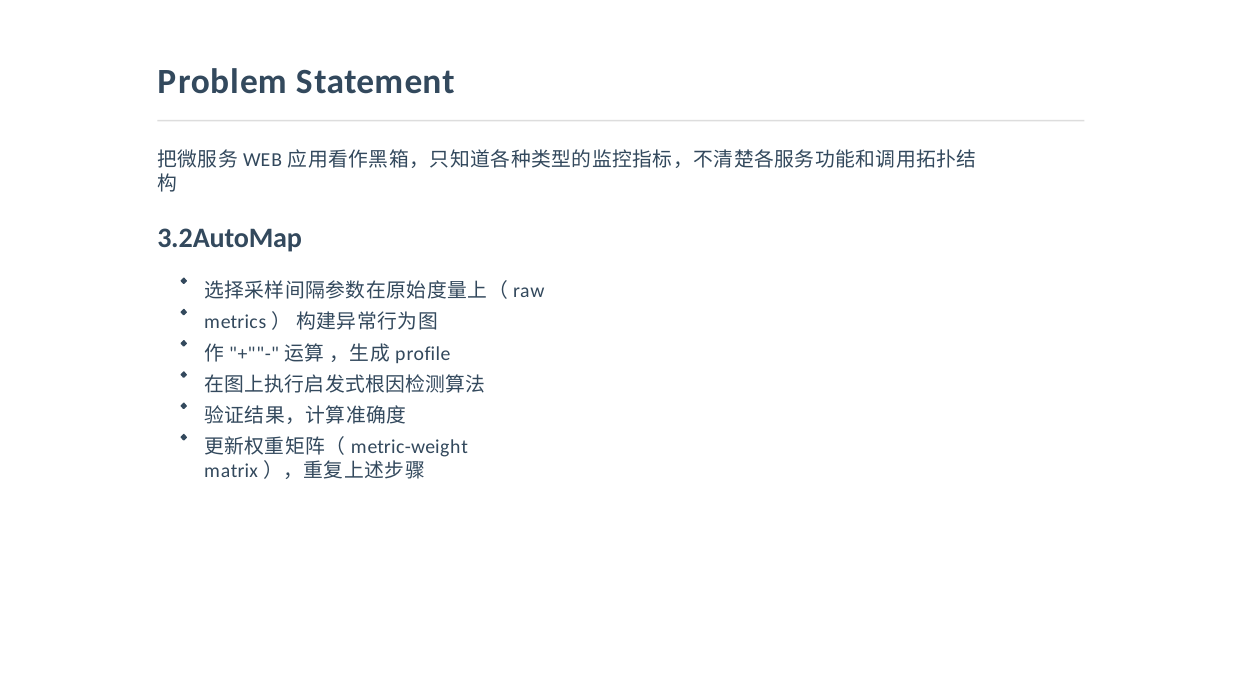

# Problem Statement
把微服务WEB应用看作黑箱，只知道各种类型的监控指标，不清楚各服务功能和调用拓扑结构

3.2AutoMap
选择采样间隔参数在原始度量上（raw metrics） 构建异常行为图
作"+""-"运算 ，生成profile
在图上执行启发式根因检测算法 验证结果，计算准确度
更新权重矩阵（metric-weight matrix），重复上述步骤